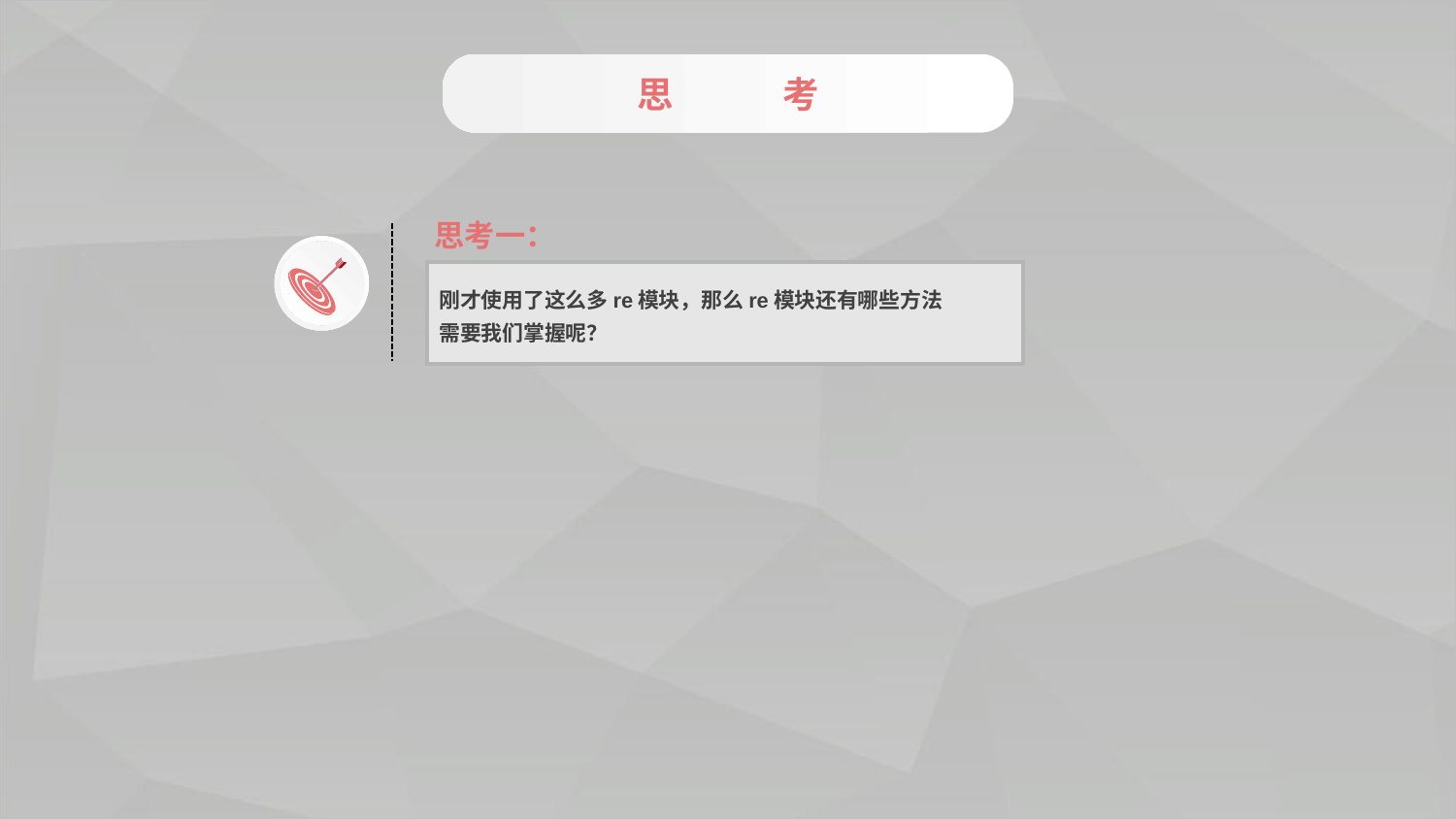

思	考
思考一：

刚才使用了这么多re模块，那么re模块还有哪些方法需要我们掌握呢？